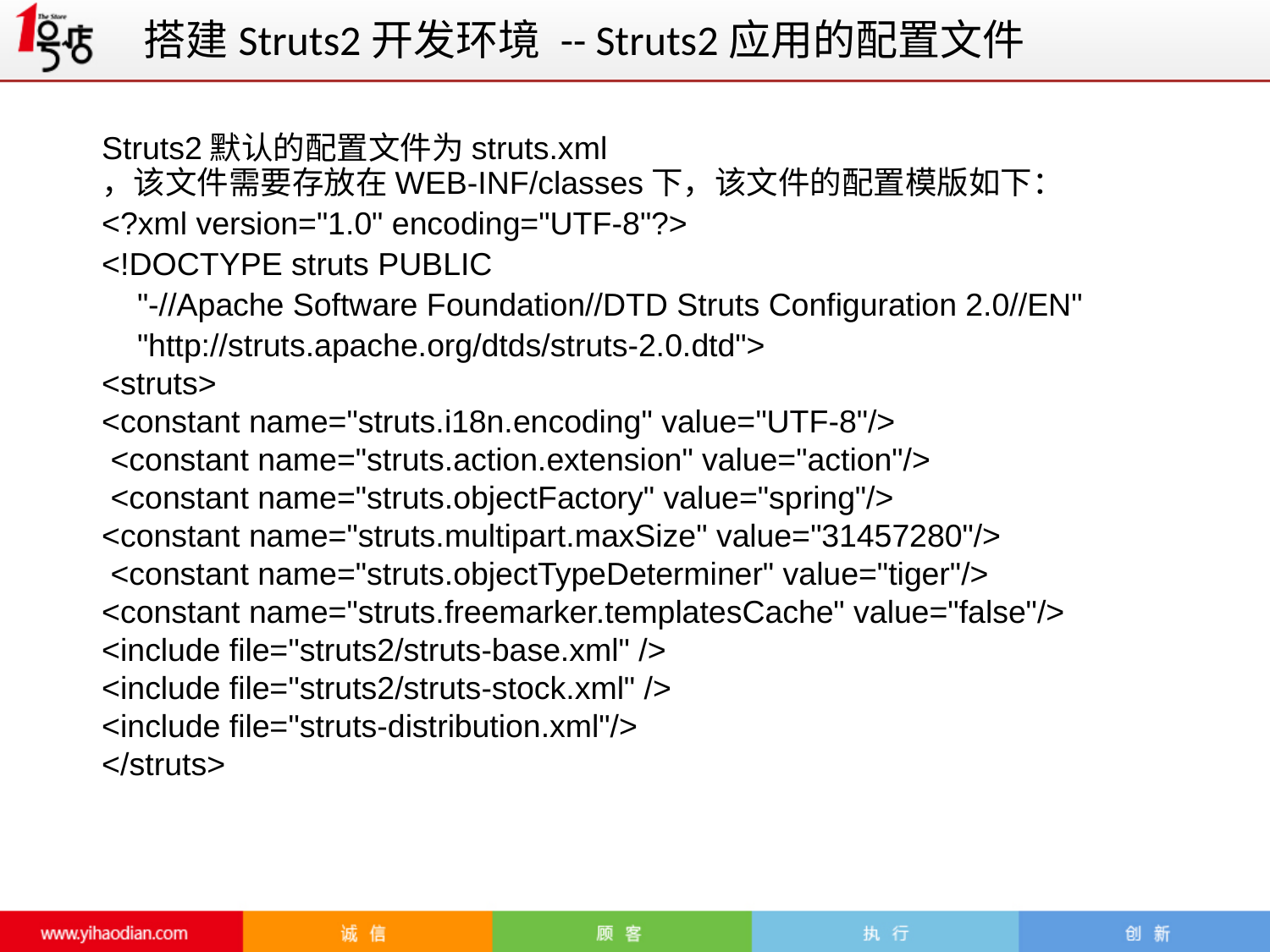

# 搭建Struts2开发环境 -- Struts2应用的配置文件
Struts2默认的配置文件为struts.xml ，该文件需要存放在WEB-INF/classes下，该文件的配置模版如下：
<?xml version="1.0" encoding="UTF-8"?>
<!DOCTYPE struts PUBLIC
    "-//Apache Software Foundation//DTD Struts Configuration 2.0//EN"
    "http://struts.apache.org/dtds/struts-2.0.dtd">
<struts>
<constant name="struts.i18n.encoding" value="UTF-8"/>
 <constant name="struts.action.extension" value="action"/>
 <constant name="struts.objectFactory" value="spring"/>
<constant name="struts.multipart.maxSize" value="31457280"/>
 <constant name="struts.objectTypeDeterminer" value="tiger"/>
<constant name="struts.freemarker.templatesCache" value="false"/>
<include file="struts2/struts-base.xml" />
<include file="struts2/struts-stock.xml" />
<include file="struts-distribution.xml"/>
</struts>